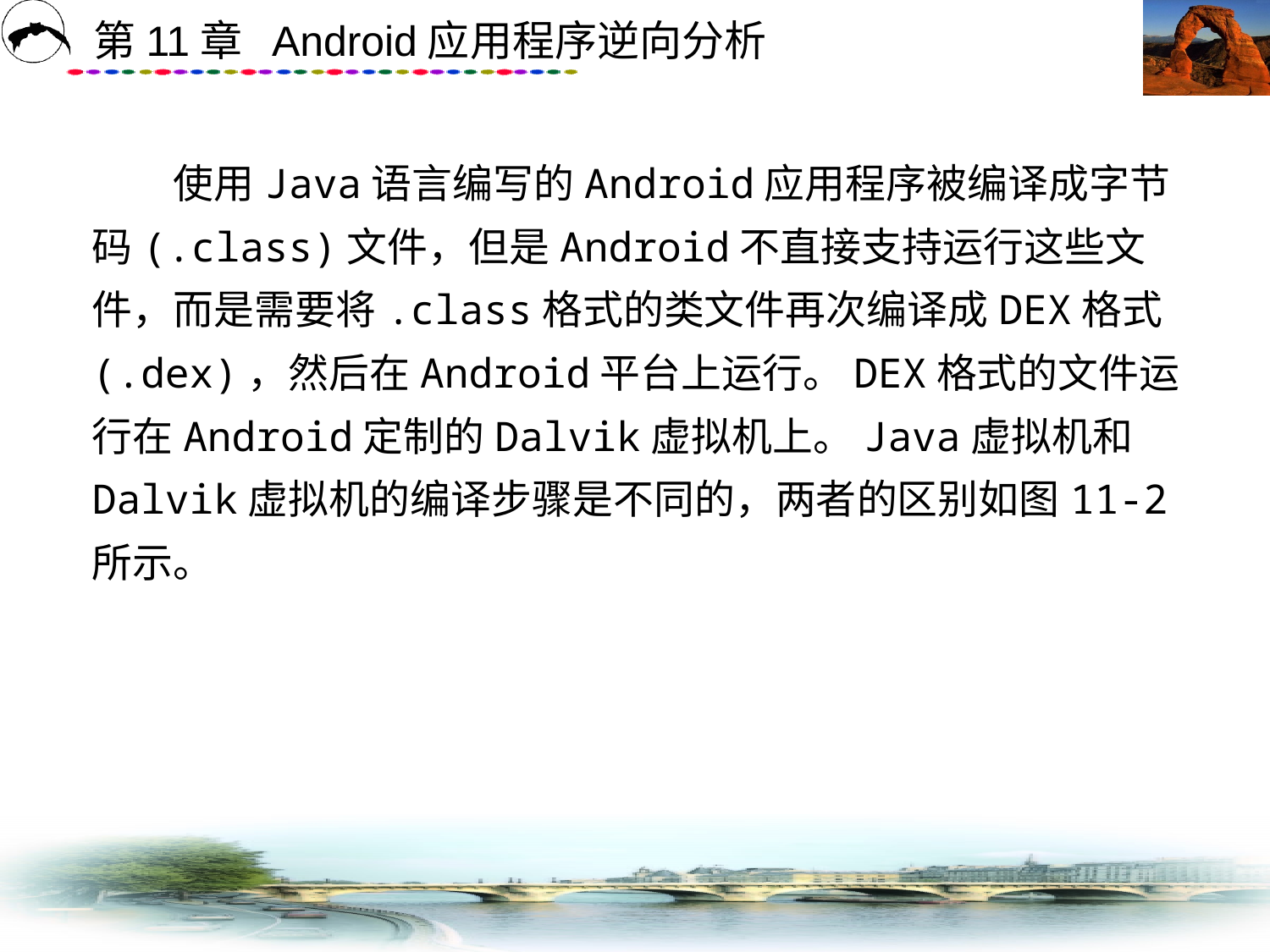

# 使用Java语言编写的Android应用程序被编译成字节码(.class)文件，但是Android不直接支持运行这些文件，而是需要将.class格式的类文件再次编译成DEX格式(.dex)，然后在Android平台上运行。DEX格式的文件运行在Android定制的Dalvik虚拟机上。Java虚拟机和Dalvik虚拟机的编译步骤是不同的，两者的区别如图11-2所示。